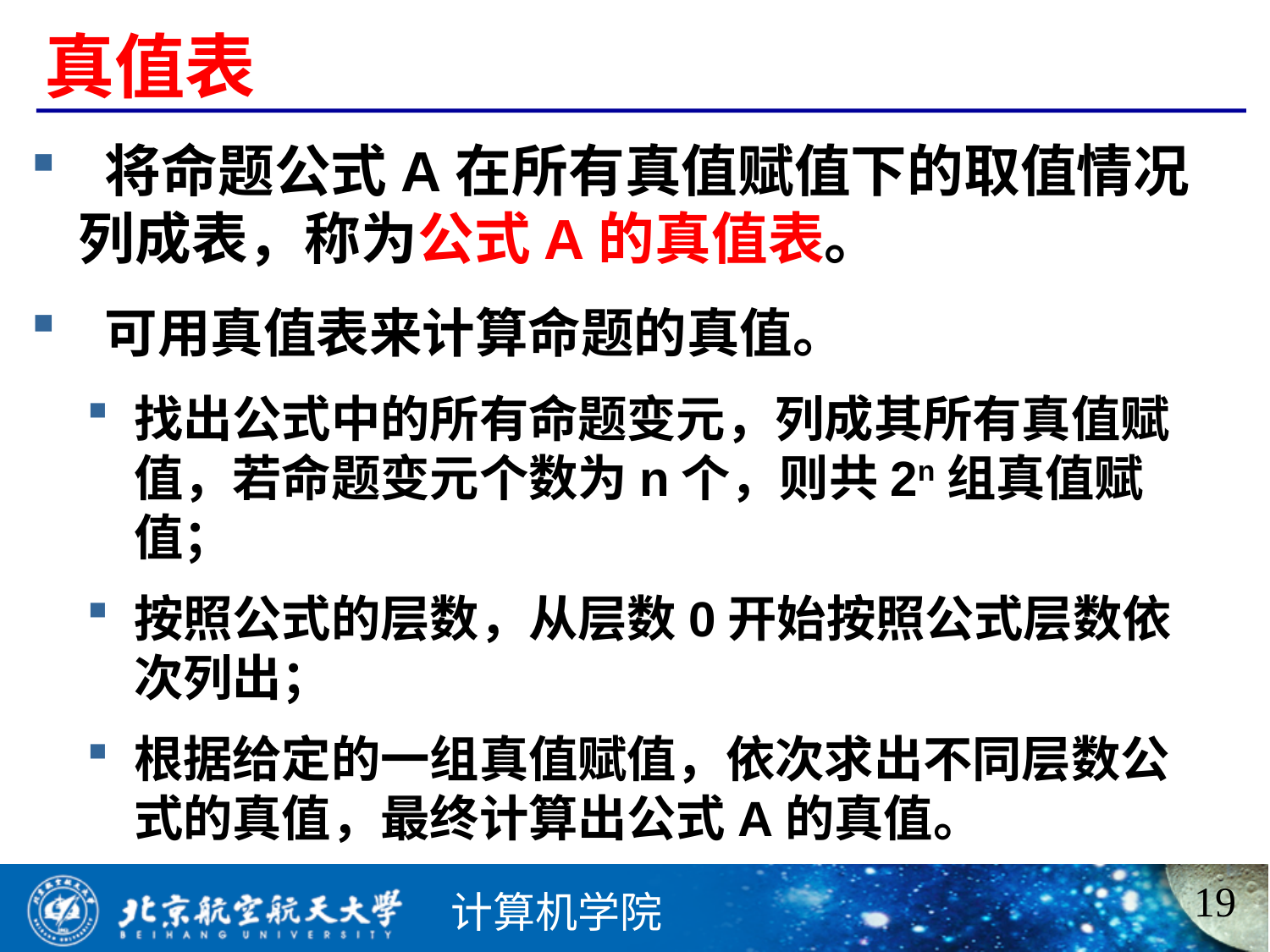

# 真值表
 将命题公式A在所有真值赋值下的取值情况列成表，称为公式A的真值表。
 可用真值表来计算命题的真值。
找出公式中的所有命题变元，列成其所有真值赋值，若命题变元个数为n个，则共2n组真值赋值；
按照公式的层数，从层数0开始按照公式层数依次列出；
根据给定的一组真值赋值，依次求出不同层数公式的真值，最终计算出公式A的真值。